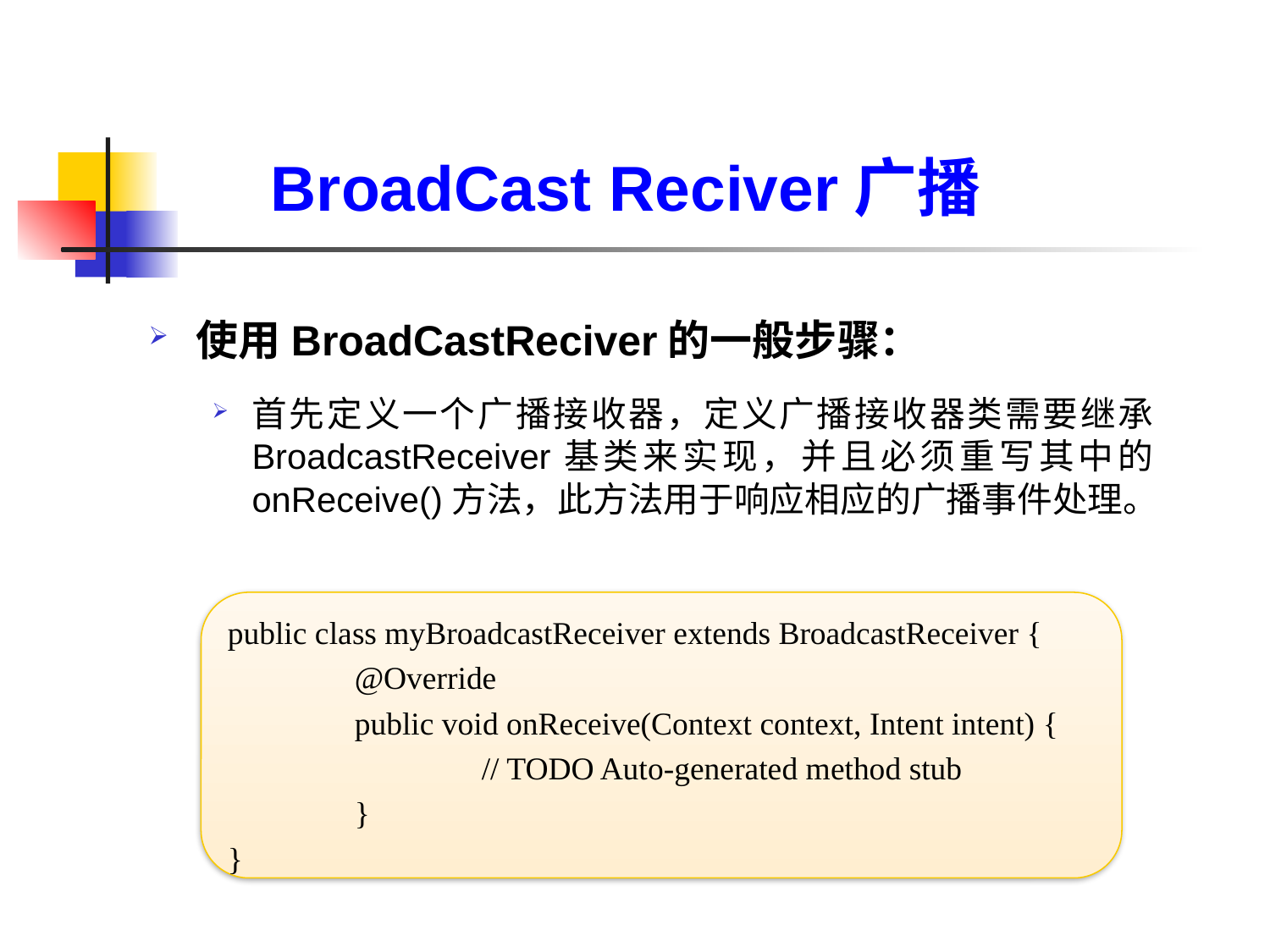

BroadCast Reciver广播
使用BroadCastReciver的一般步骤：
首先定义一个广播接收器，定义广播接收器类需要继承BroadcastReceiver基类来实现，并且必须重写其中的onReceive()方法，此方法用于响应相应的广播事件处理。
public class myBroadcastReceiver extends BroadcastReceiver {
	@Override
	public void onReceive(Context context, Intent intent) {
		// TODO Auto-generated method stub
	}
}